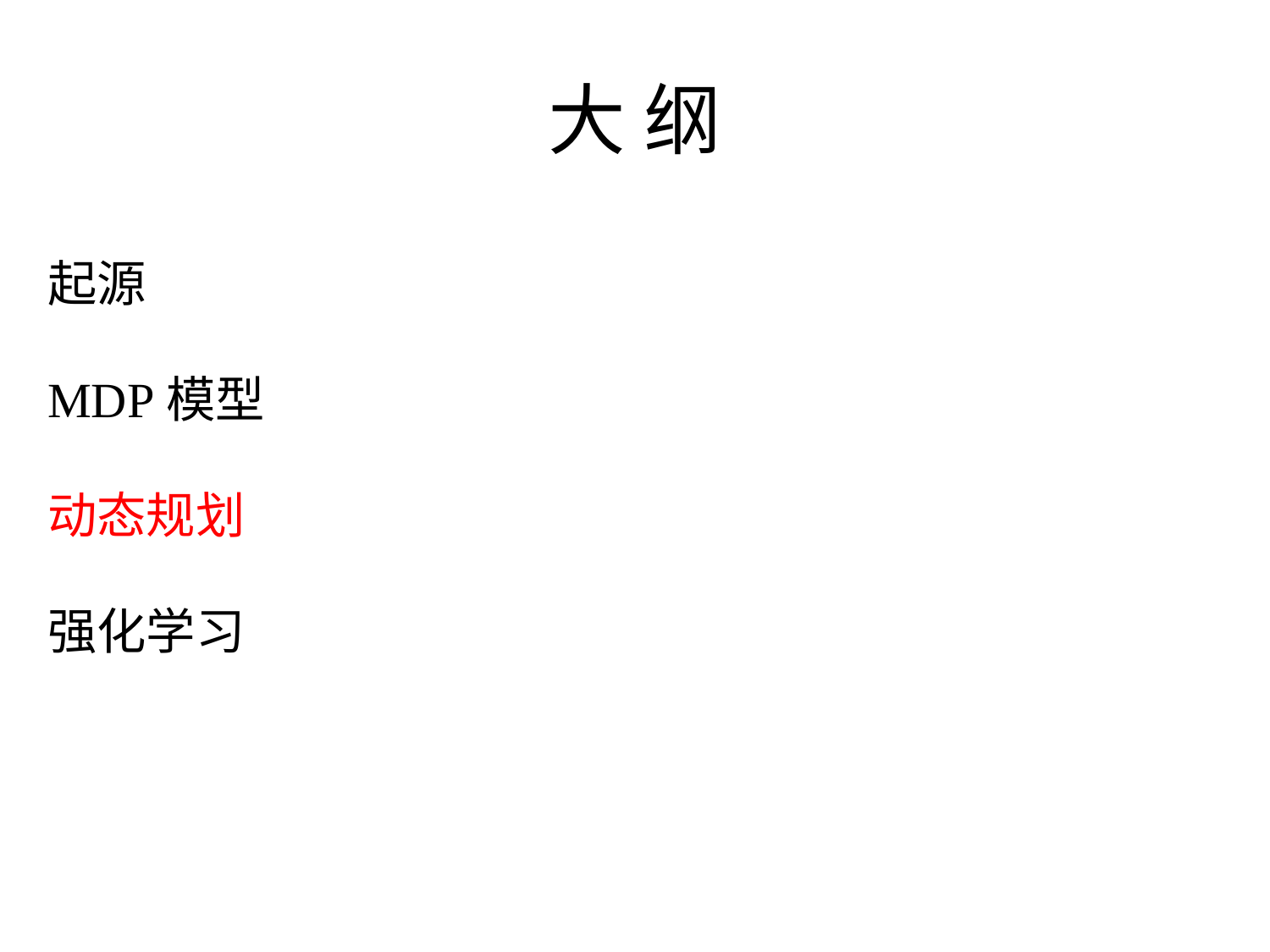

# 大 纲
起源
MDP模型
动态规划
强化学习